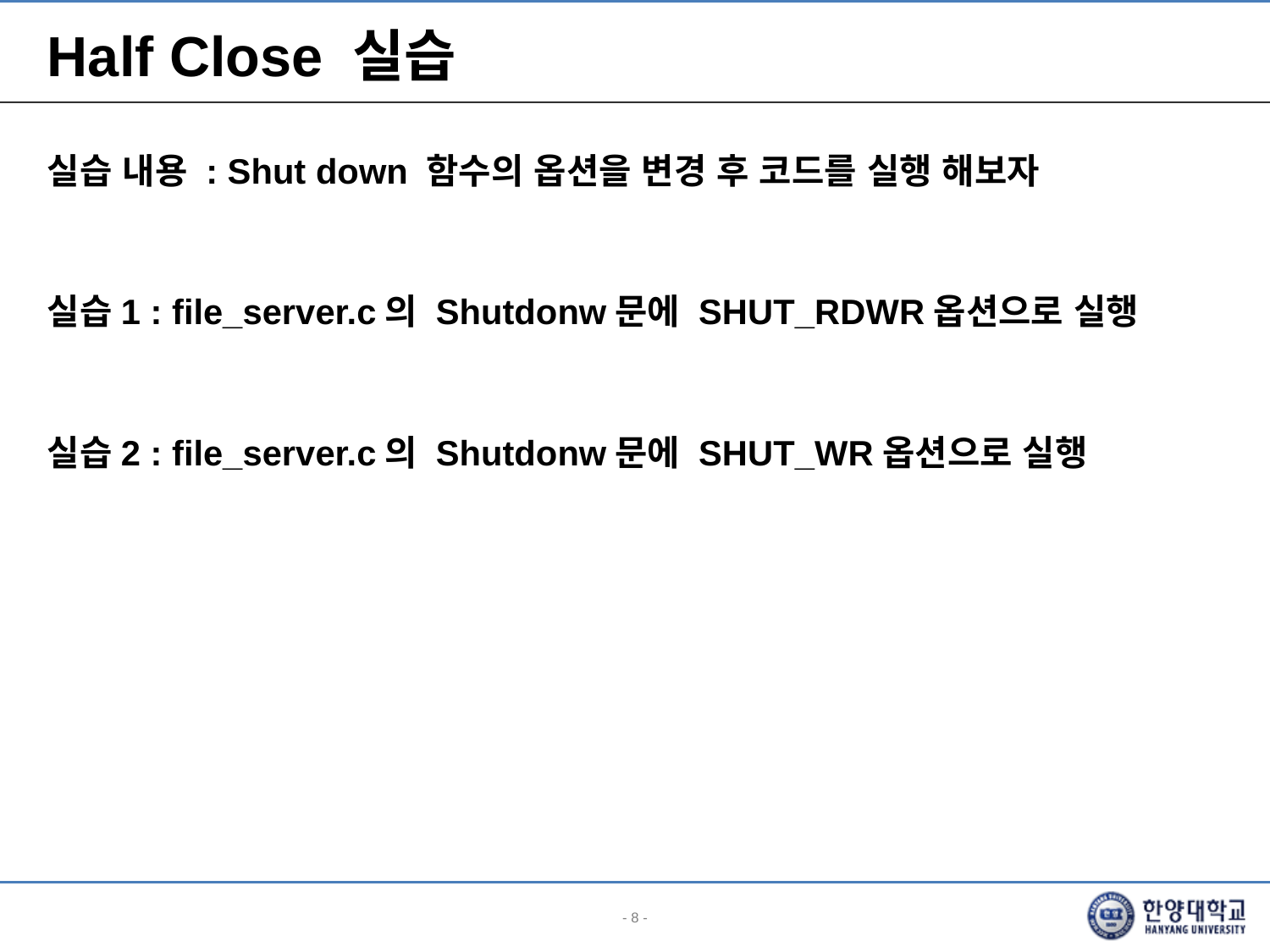

# Half Close 실습
실습 내용 : Shut down 함수의 옵션을 변경 후 코드를 실행 해보자

실습1 : file_server.c의 Shutdonw문에 SHUT_RDWR옵션으로 실행

실습2 : file_server.c의 Shutdonw문에 SHUT_WR옵션으로 실행